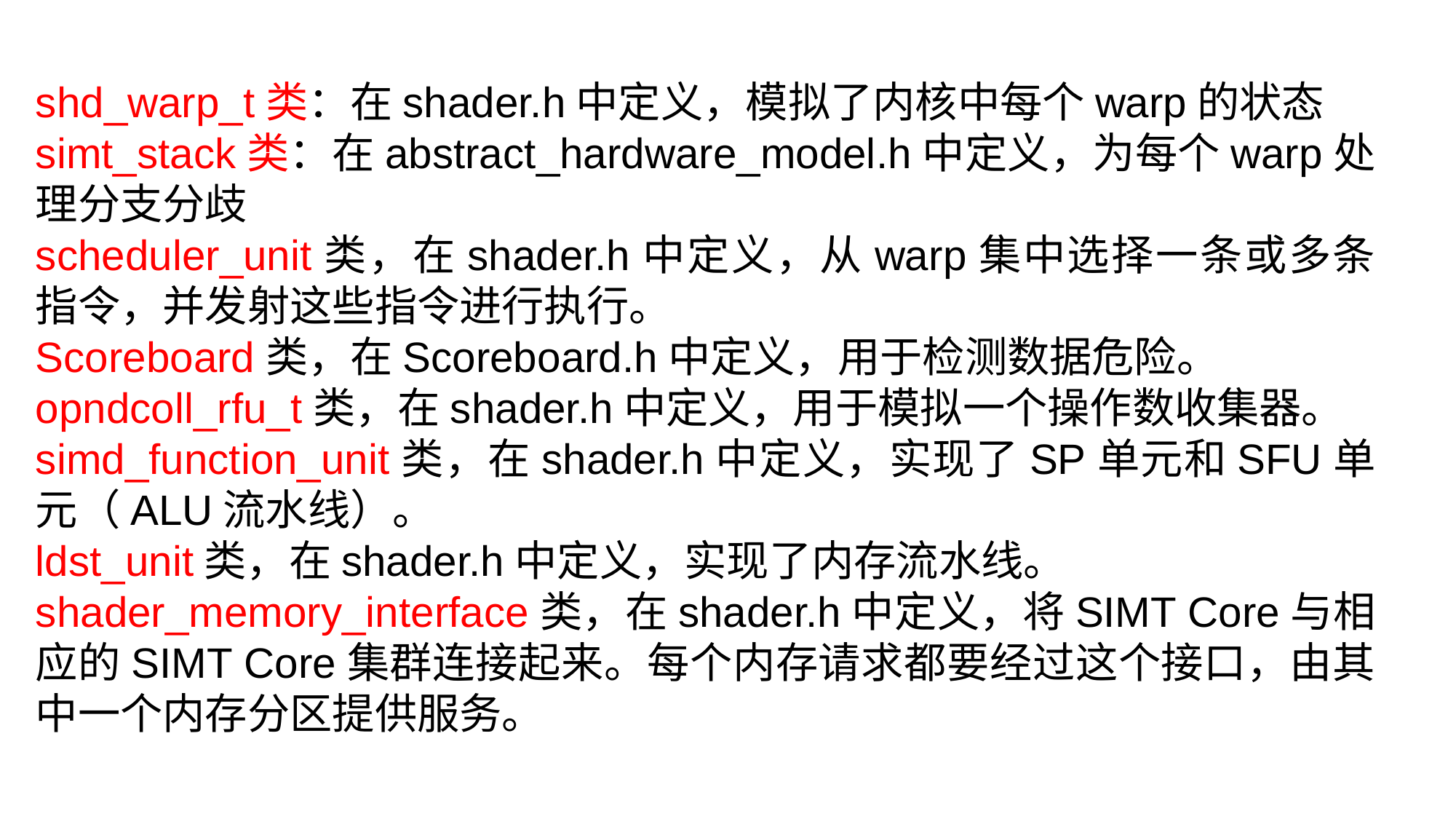

shd_warp_t类：在shader.h中定义，模拟了内核中每个warp的状态
simt_stack类：在abstract_hardware_model.h中定义，为每个warp处理分支分歧
scheduler_unit类，在shader.h中定义，从warp集中选择一条或多条指令，并发射这些指令进行执行。
Scoreboard类，在Scoreboard.h中定义，用于检测数据危险。
opndcoll_rfu_t类，在shader.h中定义，用于模拟一个操作数收集器。
simd_function_unit类，在shader.h中定义，实现了SP单元和SFU单元（ALU流水线）。
ldst_unit类，在shader.h中定义，实现了内存流水线。
shader_memory_interface类，在shader.h中定义，将SIMT Core与相应的SIMT Core集群连接起来。每个内存请求都要经过这个接口，由其中一个内存分区提供服务。